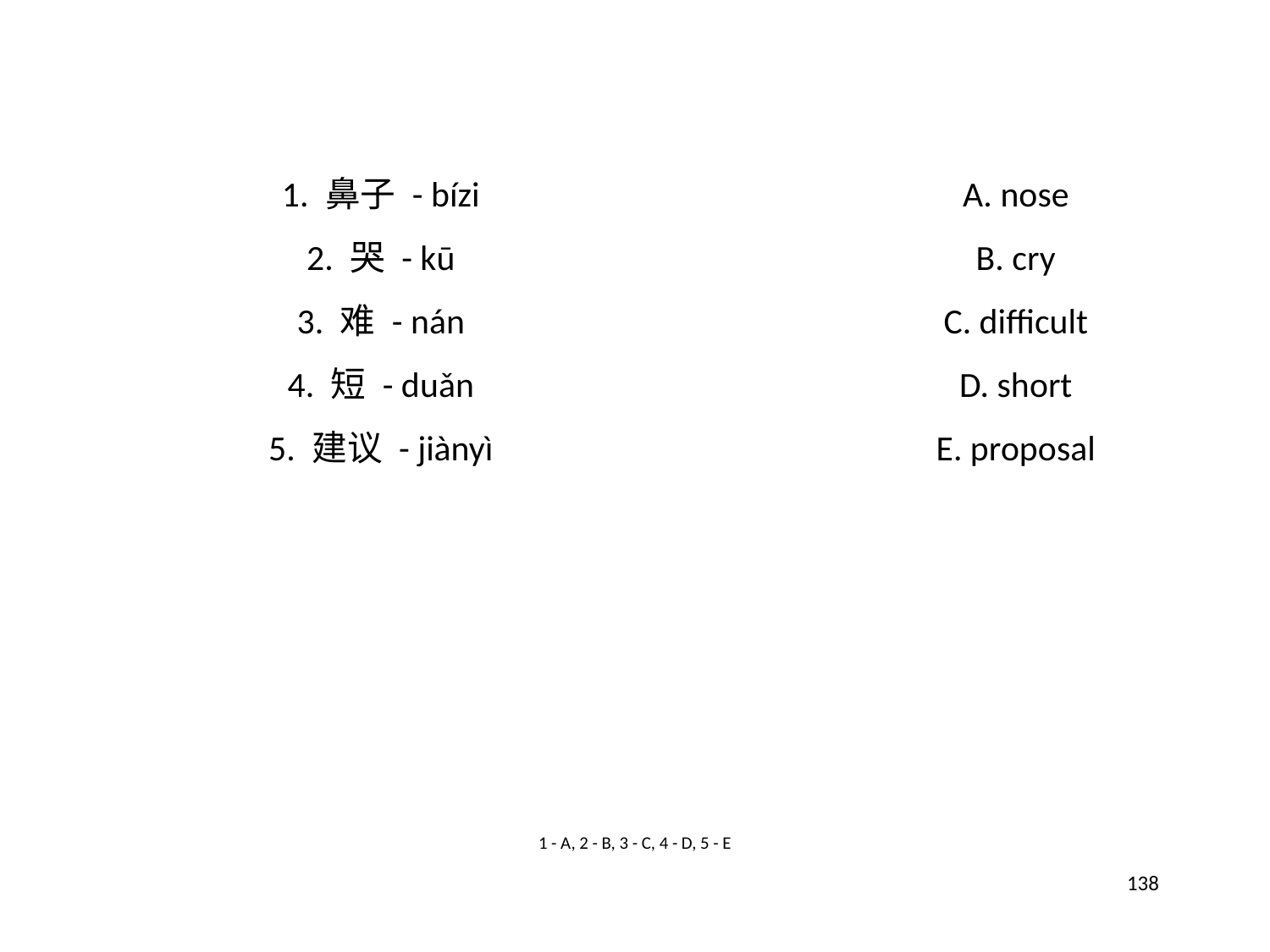

1. 鼻子 - bízi

A. nose

2. 哭 - kū

B. cry

3. 难 - nán

C. difficult

4. 短 - duǎn

D. short

5. 建议 - jiànyì

E. proposal
1 - A, 2 - B, 3 - C, 4 - D, 5 - E

138